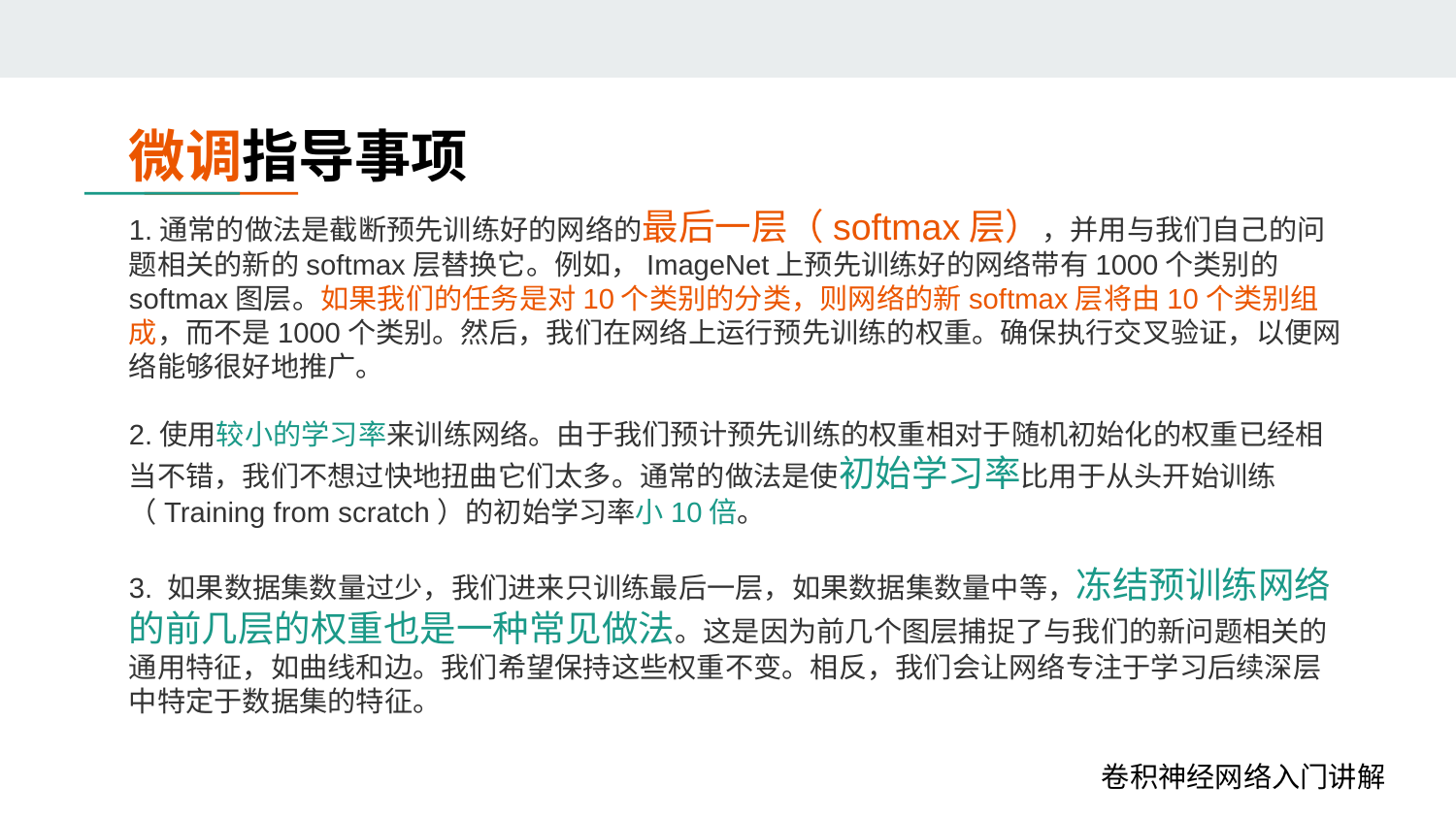

微调指导事项
1.通常的做法是截断预先训练好的网络的最后一层（softmax层），并用与我们自己的问题相关的新的softmax层替换它。例如，ImageNet上预先训练好的网络带有1000个类别的softmax图层。如果我们的任务是对10个类别的分类，则网络的新softmax层将由10个类别组成，而不是1000个类别。然后，我们在网络上运行预先训练的权重。确保执行交叉验证，以便网络能够很好地推广。
2.使用较小的学习率来训练网络。由于我们预计预先训练的权重相对于随机初始化的权重已经相当不错，我们不想过快地扭曲它们太多。通常的做法是使初始学习率比用于从头开始训练（Training from scratch）的初始学习率小10倍。
3. 如果数据集数量过少，我们进来只训练最后一层，如果数据集数量中等，冻结预训练网络的前几层的权重也是一种常见做法。这是因为前几个图层捕捉了与我们的新问题相关的通用特征，如曲线和边。我们希望保持这些权重不变。相反，我们会让网络专注于学习后续深层中特定于数据集的特征。

卷积神经网络入门讲解